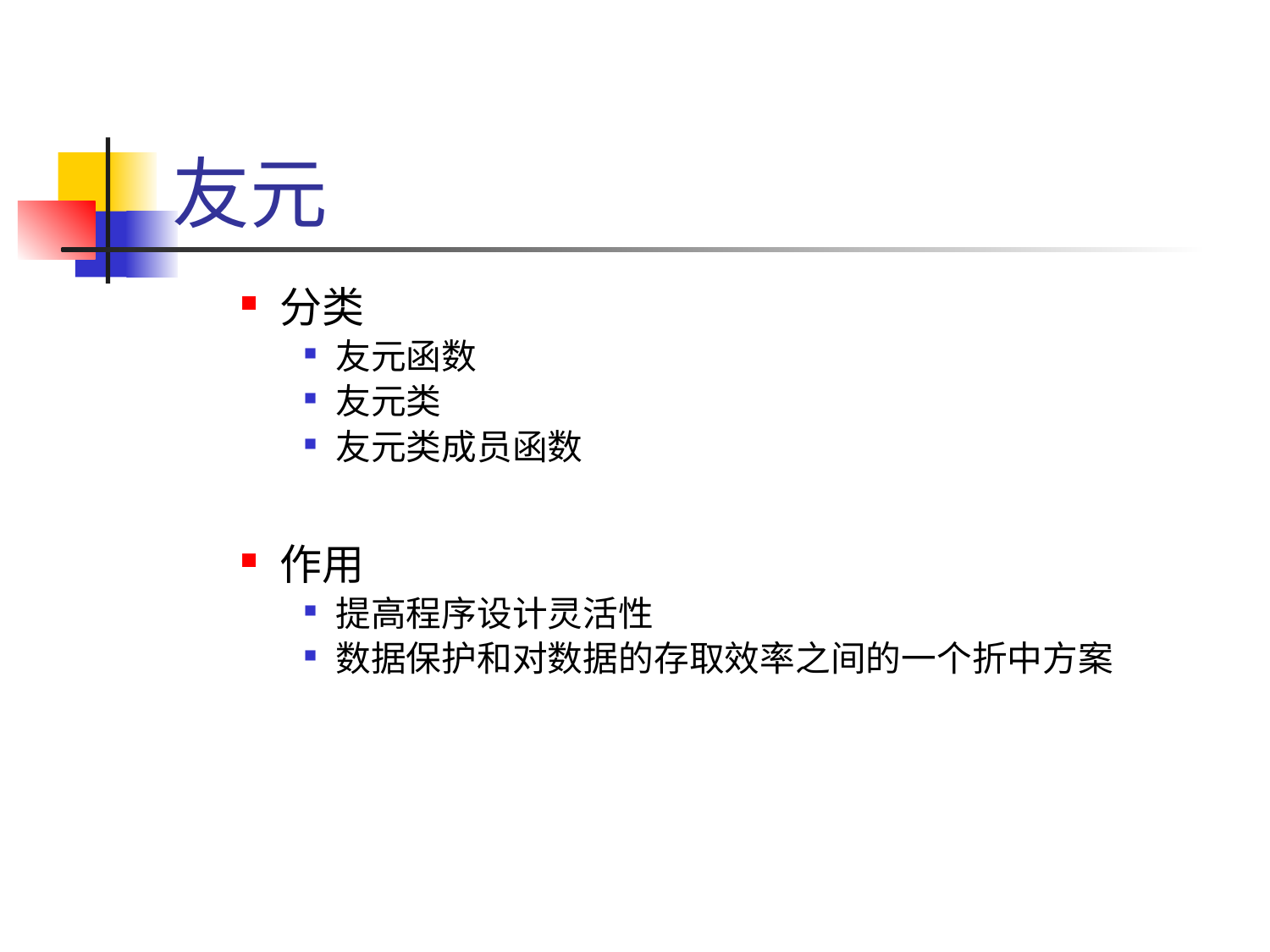

# 友元
分类
友元函数
友元类
友元类成员函数

作用
提高程序设计灵活性
数据保护和对数据的存取效率之间的一个折中方案